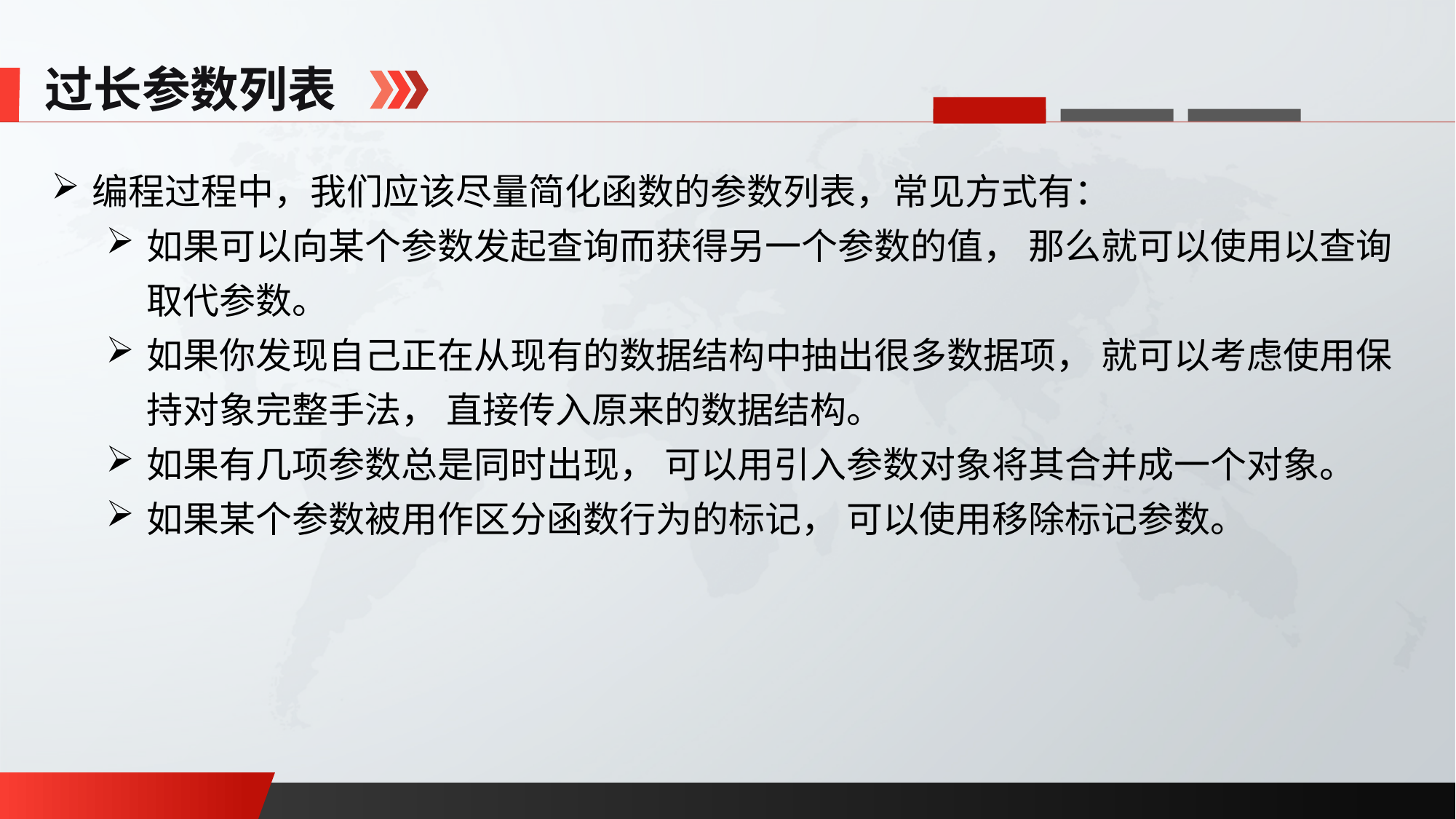

过长参数列表

编程过程中，我们应该尽量简化函数的参数列表，常见方式有：
如果可以向某个参数发起查询而获得另一个参数的值， 那么就可以使用以查询取代参数。
如果你发现自己正在从现有的数据结构中抽出很多数据项， 就可以考虑使用保持对象完整手法， 直接传入原来的数据结构。
如果有几项参数总是同时出现， 可以用引入参数对象将其合并成一个对象。
如果某个参数被用作区分函数行为的标记， 可以使用移除标记参数。